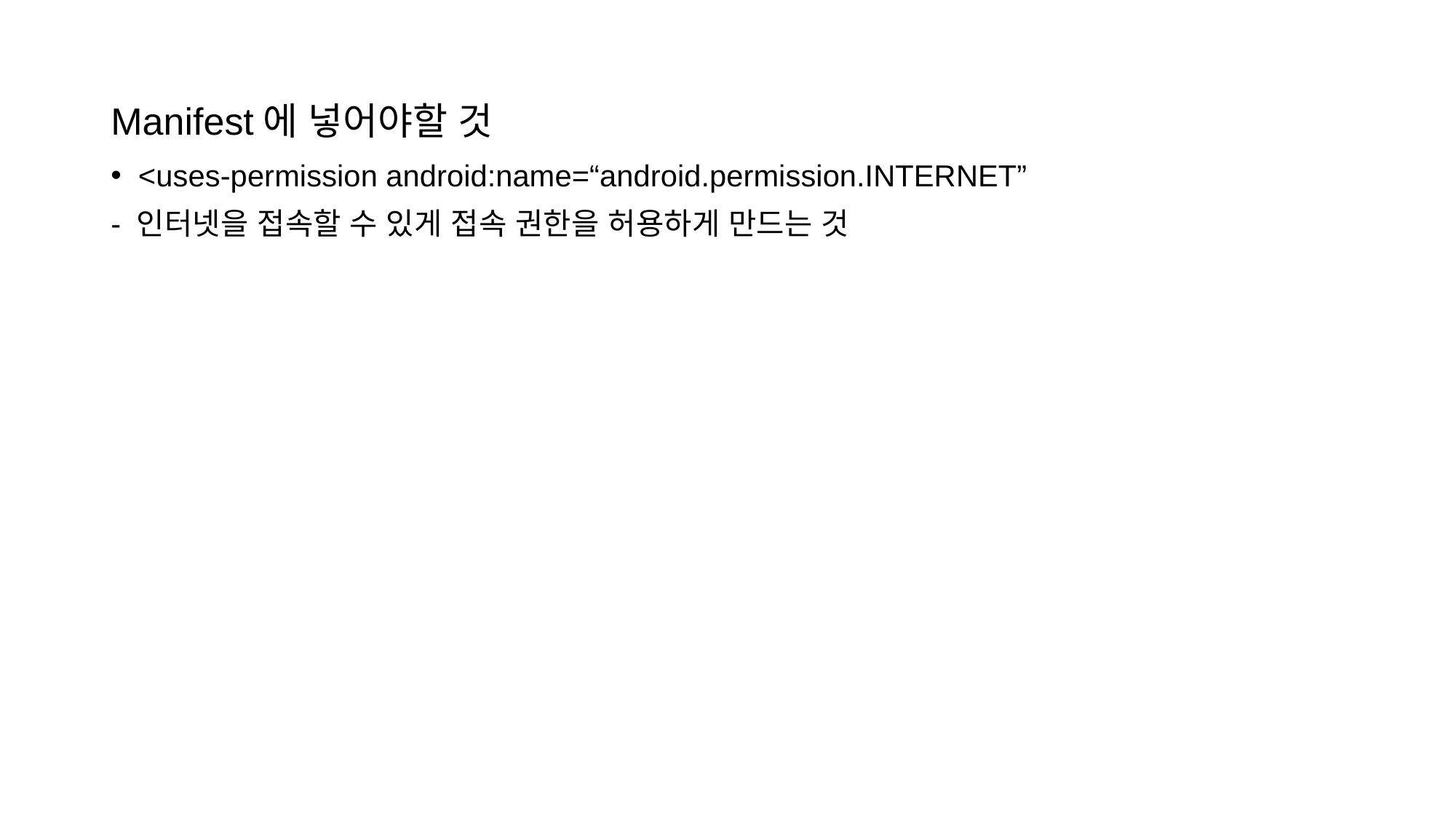

# Manifest에 넣어야할 것
<uses-permission android:name=“android.permission.INTERNET”
- 인터넷을 접속할 수 있게 접속 권한을 허용하게 만드는 것